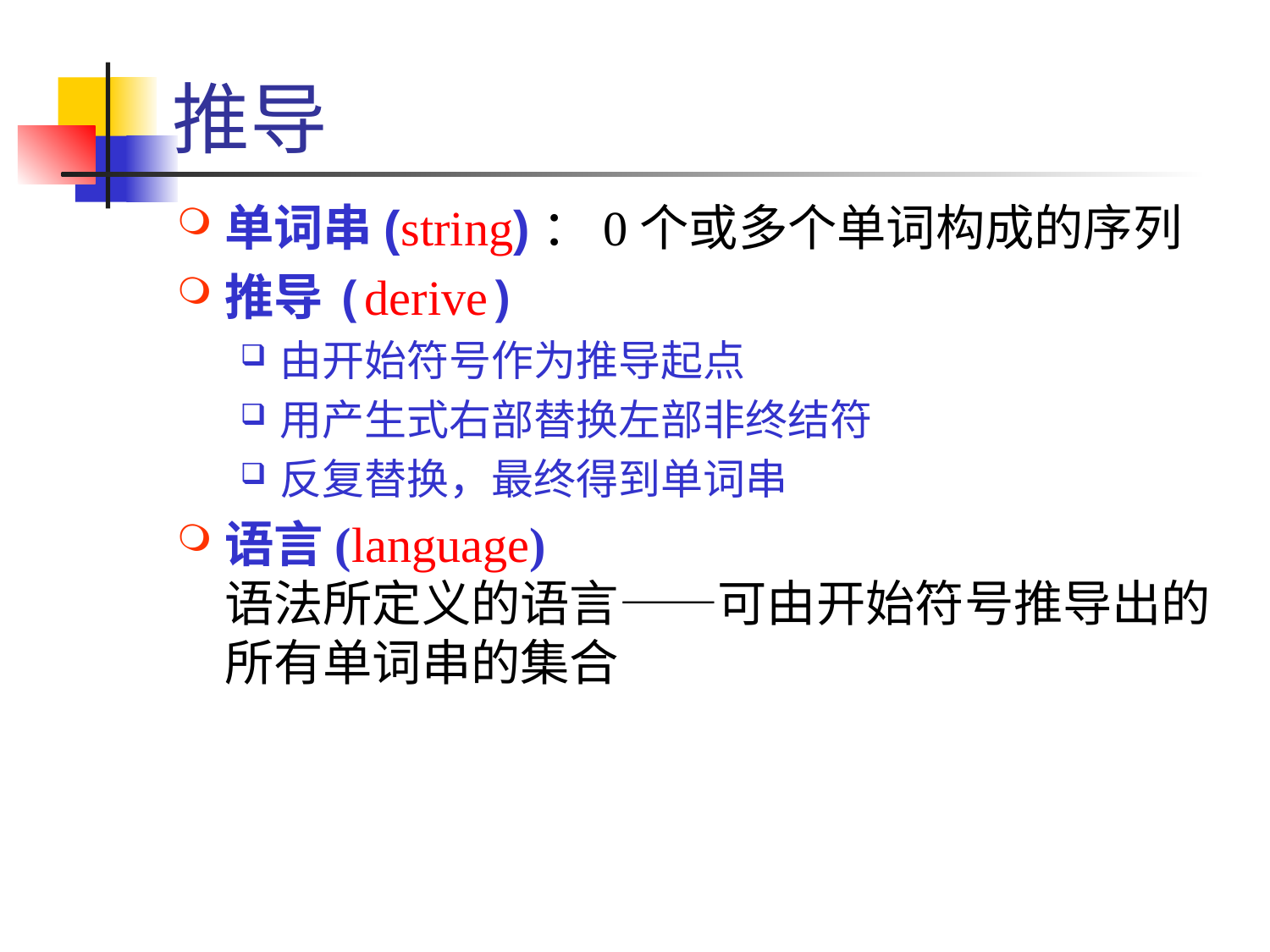

# 推导
单词串(string)：0个或多个单词构成的序列
推导(derive)
由开始符号作为推导起点
用产生式右部替换左部非终结符
反复替换，最终得到单词串
语言(language)
语法所定义的语言——可由开始符号推导出的所有单词串的集合